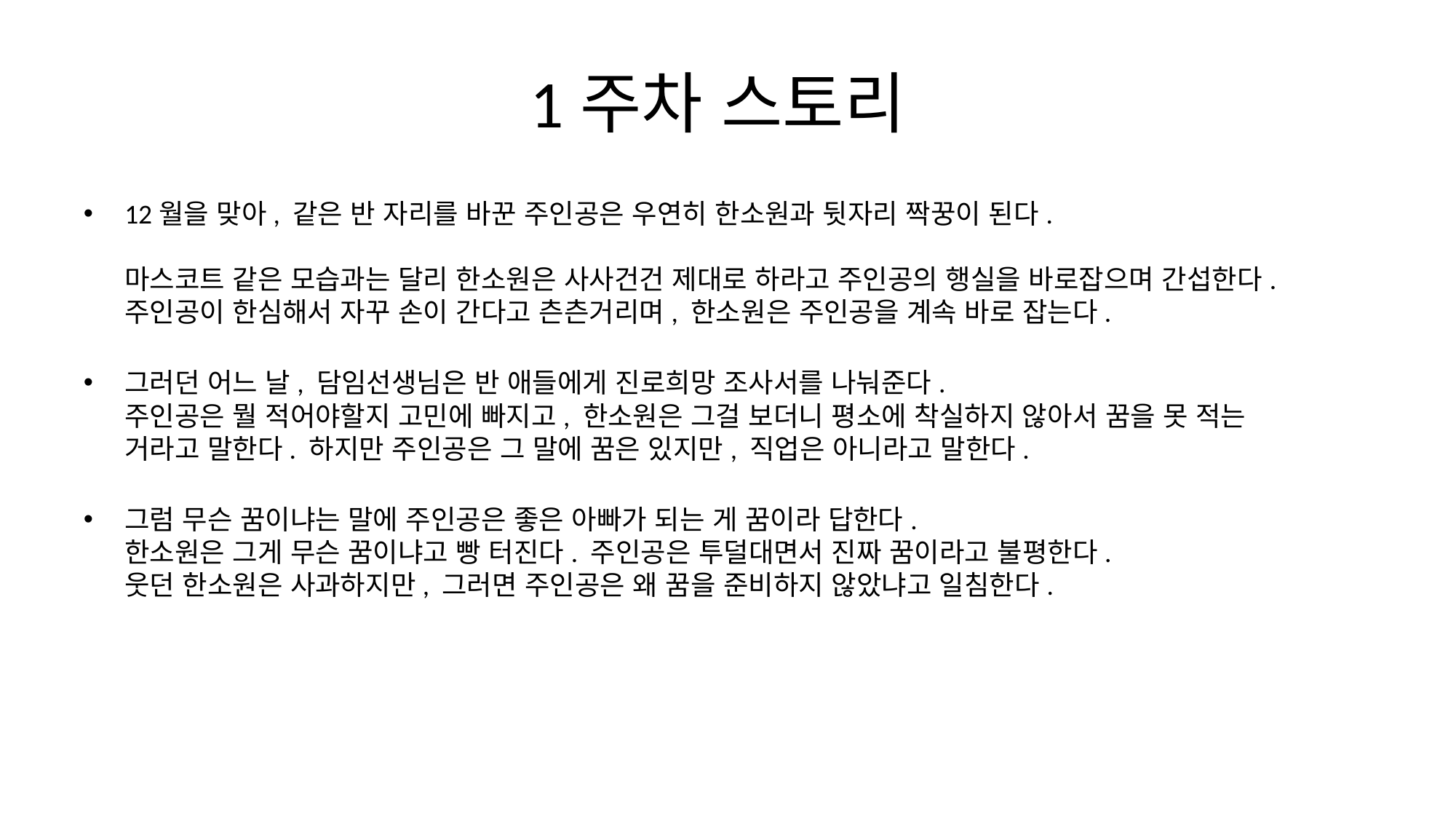

# 1주차 스토리
12월을 맞아, 같은 반 자리를 바꾼 주인공은 우연히 한소원과 뒷자리 짝꿍이 된다.
마스코트 같은 모습과는 달리 한소원은 사사건건 제대로 하라고 주인공의 행실을 바로잡으며 간섭한다.
주인공이 한심해서 자꾸 손이 간다고 츤츤거리며, 한소원은 주인공을 계속 바로 잡는다.
그러던 어느 날, 담임선생님은 반 애들에게 진로희망 조사서를 나눠준다.
주인공은 뭘 적어야할지 고민에 빠지고, 한소원은 그걸 보더니 평소에 착실하지 않아서 꿈을 못 적는
거라고 말한다. 하지만 주인공은 그 말에 꿈은 있지만, 직업은 아니라고 말한다.
그럼 무슨 꿈이냐는 말에 주인공은 좋은 아빠가 되는 게 꿈이라 답한다.
한소원은 그게 무슨 꿈이냐고 빵 터진다. 주인공은 투덜대면서 진짜 꿈이라고 불평한다.
웃던 한소원은 사과하지만, 그러면 주인공은 왜 꿈을 준비하지 않았냐고 일침한다.